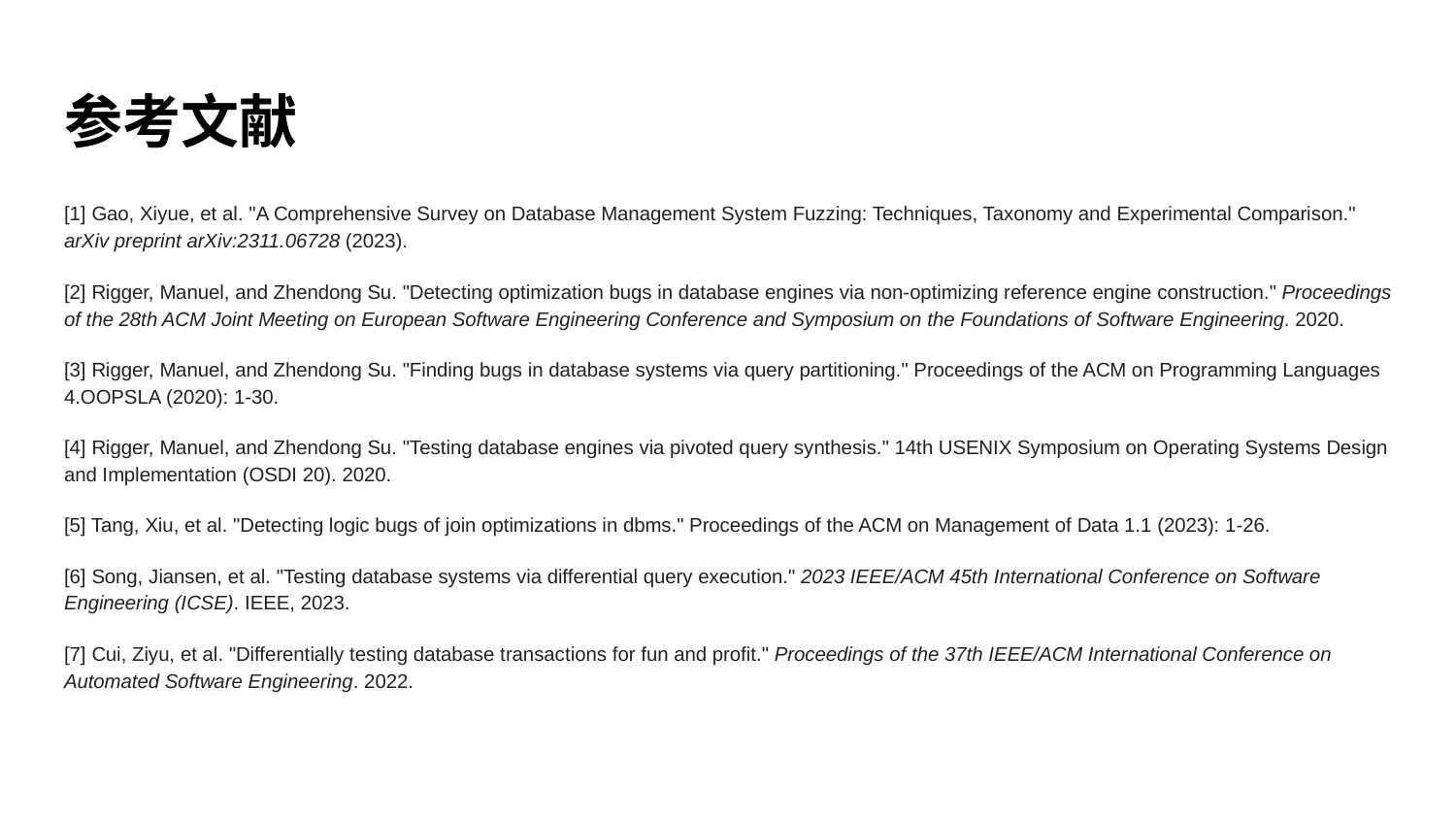

# 参考文献
[1] Gao, Xiyue, et al. "A Comprehensive Survey on Database Management System Fuzzing: Techniques, Taxonomy and Experimental Comparison." arXiv preprint arXiv:2311.06728 (2023).
[2] Rigger, Manuel, and Zhendong Su. "Detecting optimization bugs in database engines via non-optimizing reference engine construction." Proceedings of the 28th ACM Joint Meeting on European Software Engineering Conference and Symposium on the Foundations of Software Engineering. 2020.
[3] Rigger, Manuel, and Zhendong Su. "Finding bugs in database systems via query partitioning." Proceedings of the ACM on Programming Languages 4.OOPSLA (2020): 1-30.
[4] Rigger, Manuel, and Zhendong Su. "Testing database engines via pivoted query synthesis." 14th USENIX Symposium on Operating Systems Design and Implementation (OSDI 20). 2020.
[5] Tang, Xiu, et al. "Detecting logic bugs of join optimizations in dbms." Proceedings of the ACM on Management of Data 1.1 (2023): 1-26.
[6] Song, Jiansen, et al. "Testing database systems via differential query execution." 2023 IEEE/ACM 45th International Conference on Software Engineering (ICSE). IEEE, 2023.
[7] Cui, Ziyu, et al. "Differentially testing database transactions for fun and profit." Proceedings of the 37th IEEE/ACM International Conference on Automated Software Engineering. 2022.